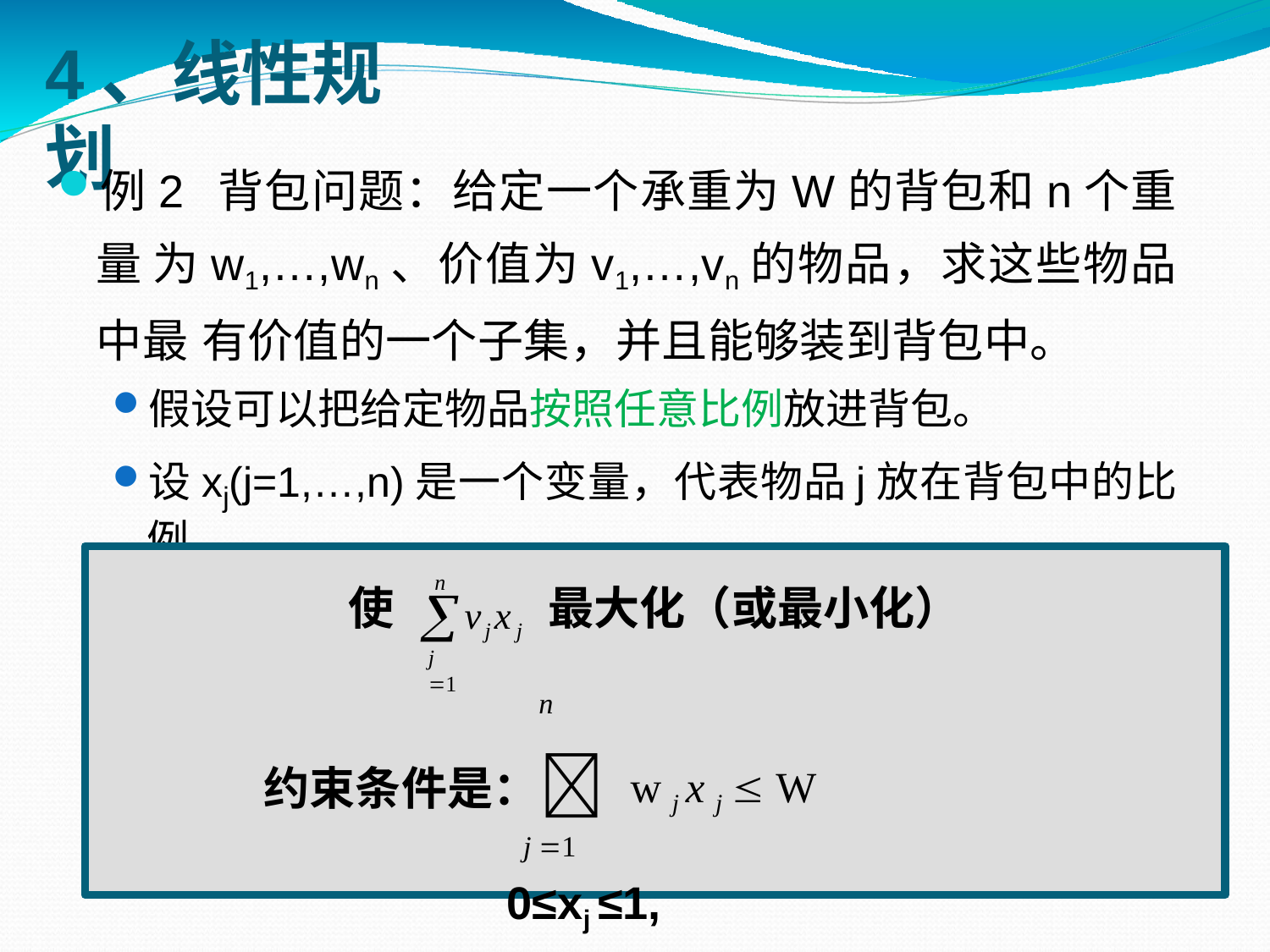

# 4、线性规划
例2 背包问题：给定一个承重为W的背包和n个重量 为w1,…,wn、价值为v1,…,vn的物品，求这些物品中最 有价值的一个子集，并且能够装到背包中。
假设可以把给定物品按照任意比例放进背包。
设xj(j=1,…,n)是一个变量，代表物品j放在背包中的比例。

n
使
最大化（或最小化）
∑	j
v x
j
j =1
n
约束条件是：∑w j x j ≤ W
j =1
0≤xj ≤1,	j=1,…,n